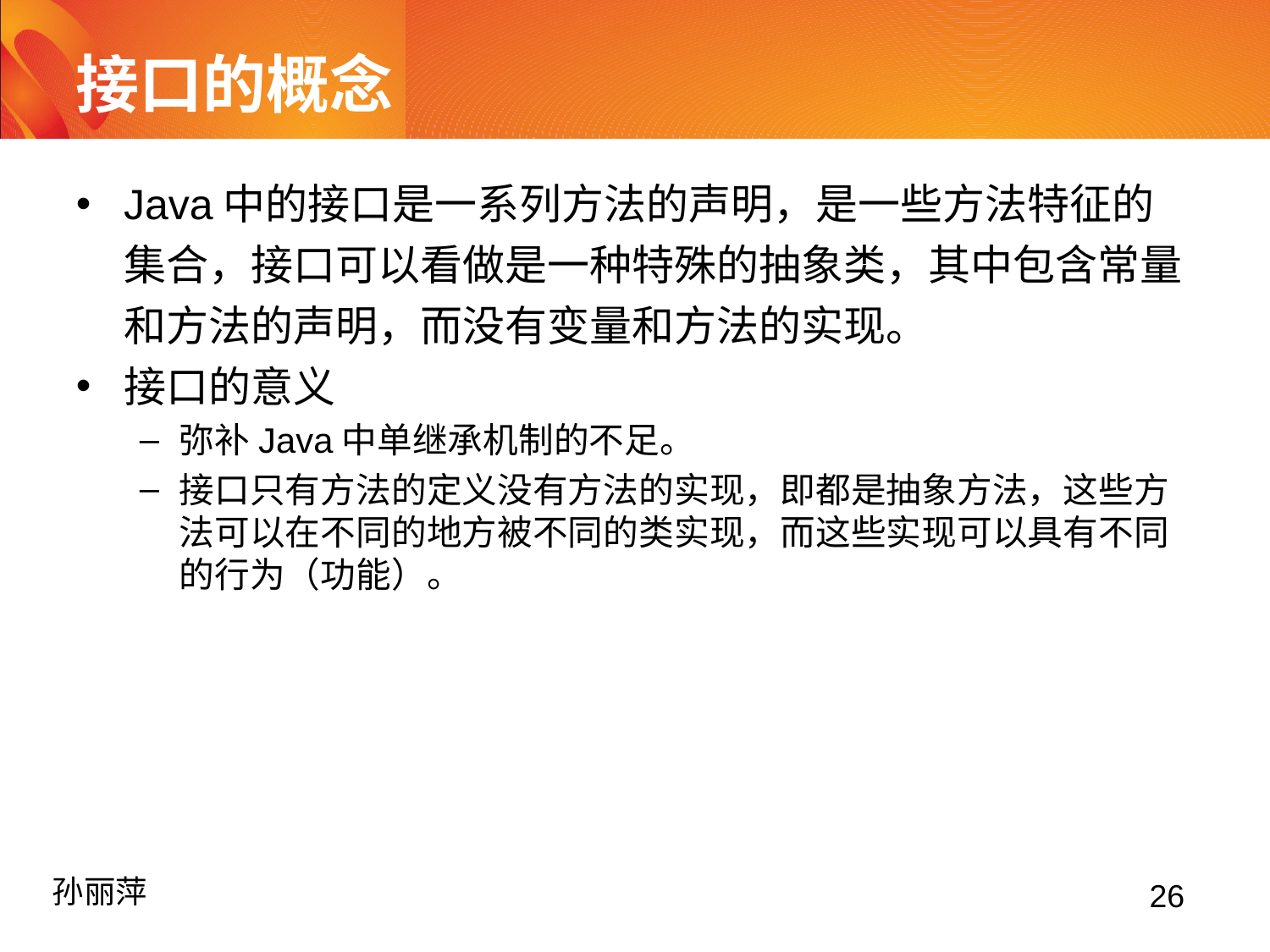

# 接口的概念
Java中的接口是一系列方法的声明，是一些方法特征的集合，接口可以看做是一种特殊的抽象类，其中包含常量和方法的声明，而没有变量和方法的实现。
接口的意义
弥补Java中单继承机制的不足。
接口只有方法的定义没有方法的实现，即都是抽象方法，这些方法可以在不同的地方被不同的类实现，而这些实现可以具有不同的行为（功能）。